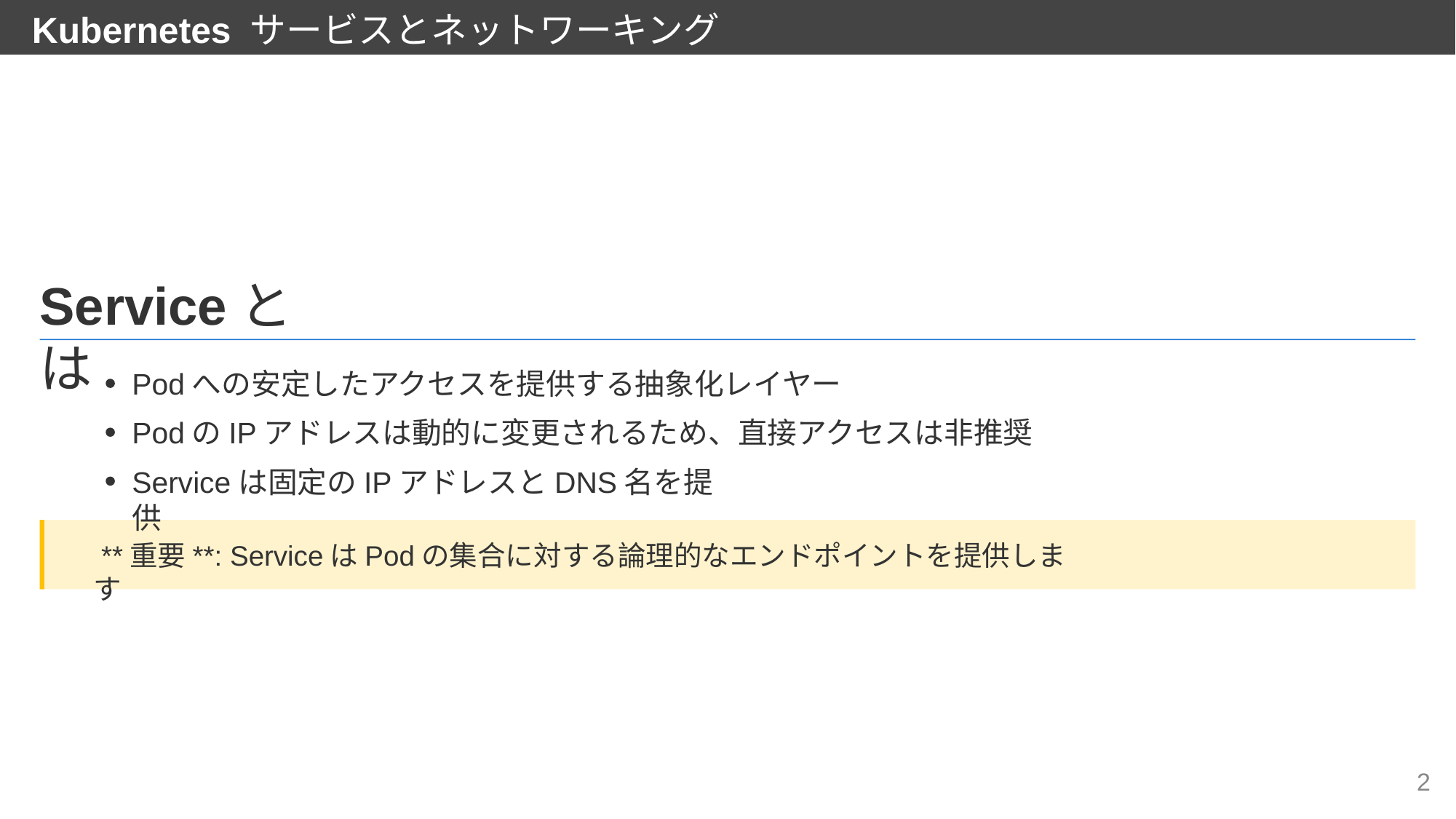

Kubernetes サービスとネットワーキング
Serviceとは

Podへの安定したアクセスを提供する抽象化レイヤー

PodのIPアドレスは動的に変更されるため、直接アクセスは⾮推奨

Serviceは固定のIPアドレスとDNS名を提供

 **重要**: ServiceはPodの集合に対する論理的なエンドポイントを提供します
2